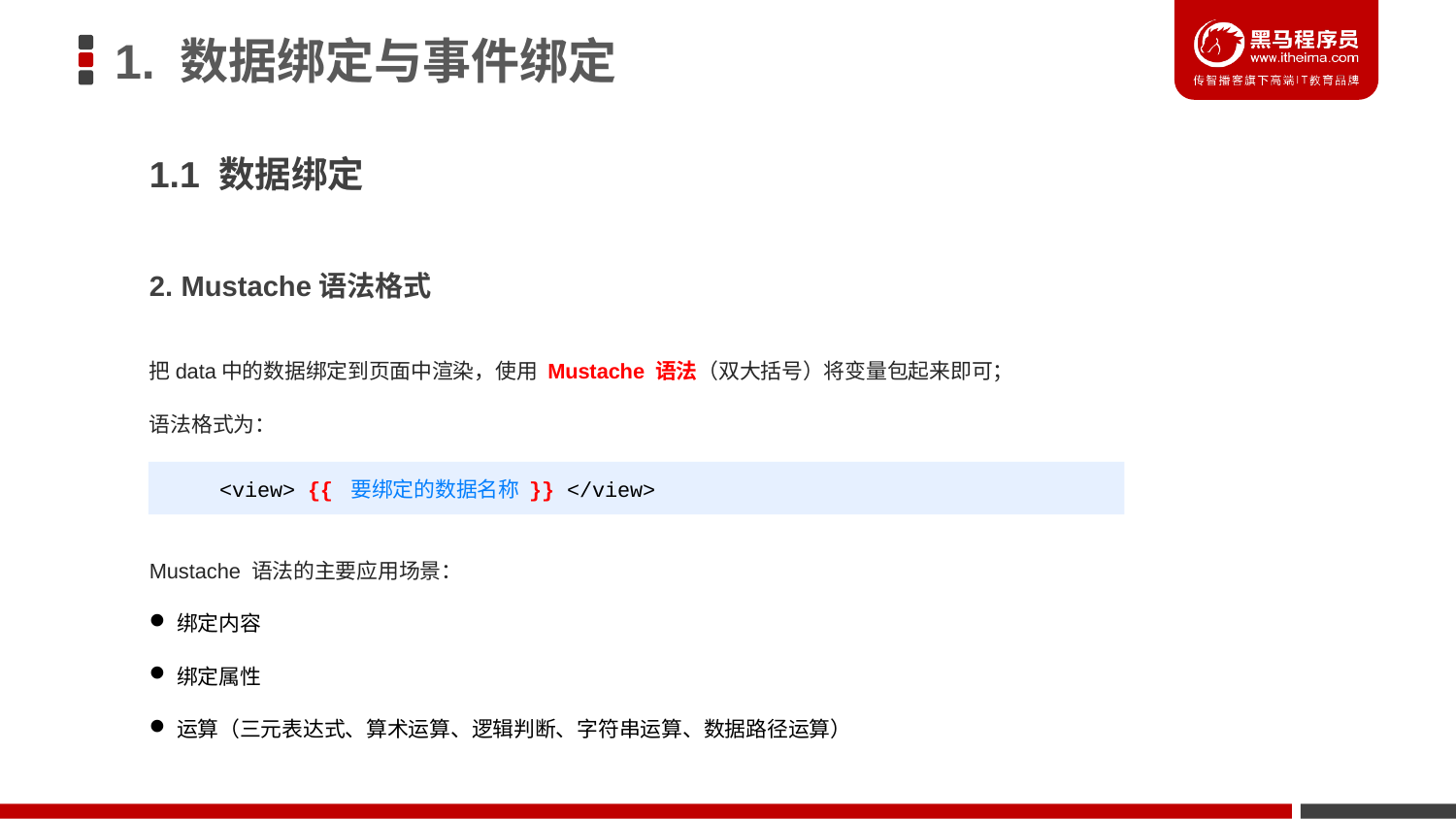

# 1. 数据绑定与事件绑定
1.1 数据绑定
2. Mustache语法格式
把data中的数据绑定到页面中渲染，使用 Mustache 语法（双大括号）将变量包起来即可；
语法格式为：

<view> {{ 要绑定的数据名称 }} </view>
Mustache 语法的主要应用场景：
绑定内容
绑定属性
运算（三元表达式、算术运算、逻辑判断、字符串运算、数据路径运算）